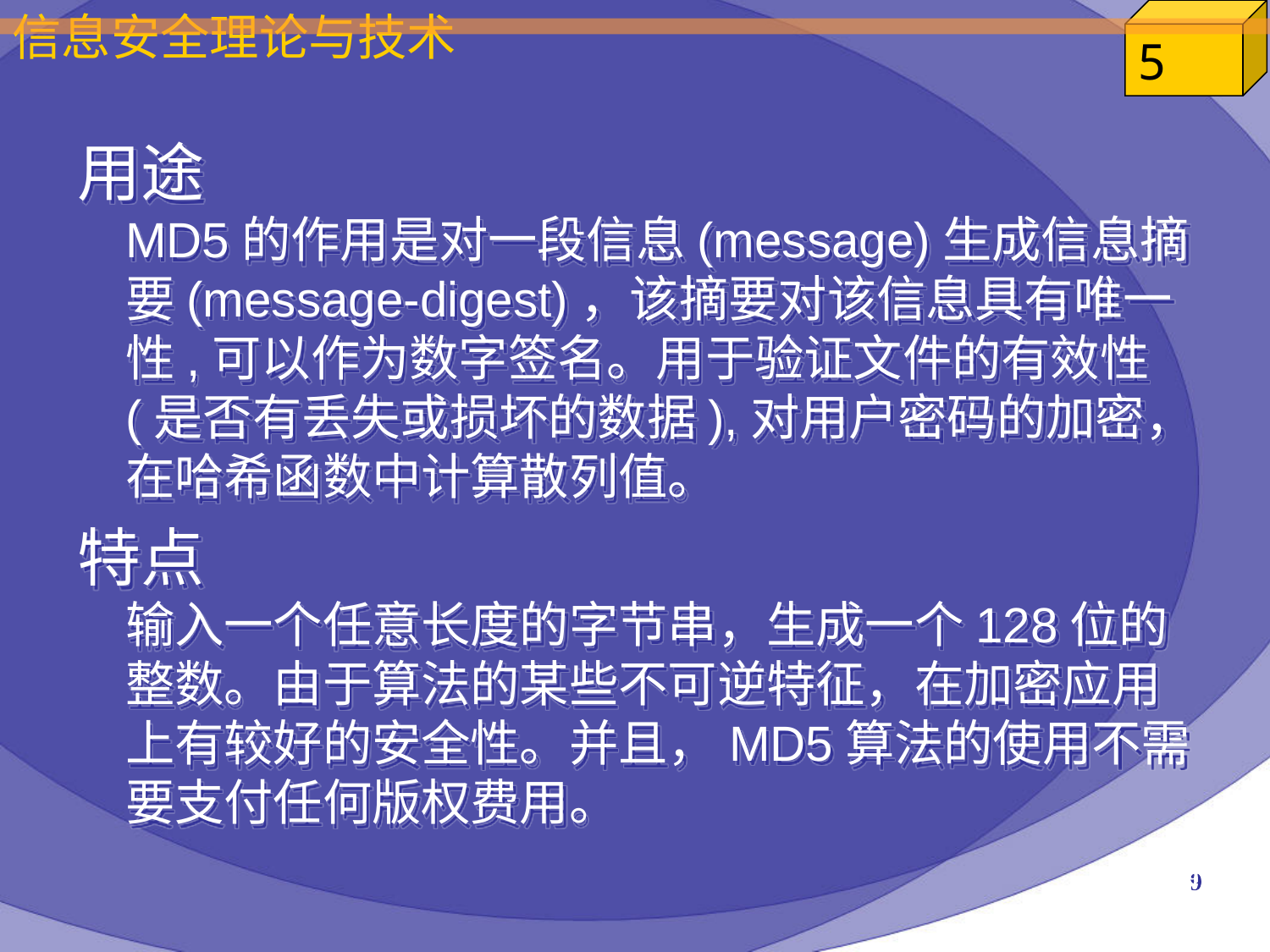

用途
MD5的作用是对一段信息(message)生成信息摘要(message-digest)，该摘要对该信息具有唯一性,可以作为数字签名。用于验证文件的有效性(是否有丢失或损坏的数据),对用户密码的加密，在哈希函数中计算散列值。
特点
输入一个任意长度的字节串，生成一个128位的整数。由于算法的某些不可逆特征，在加密应用上有较好的安全性。并且，MD5算法的使用不需要支付任何版权费用。
9